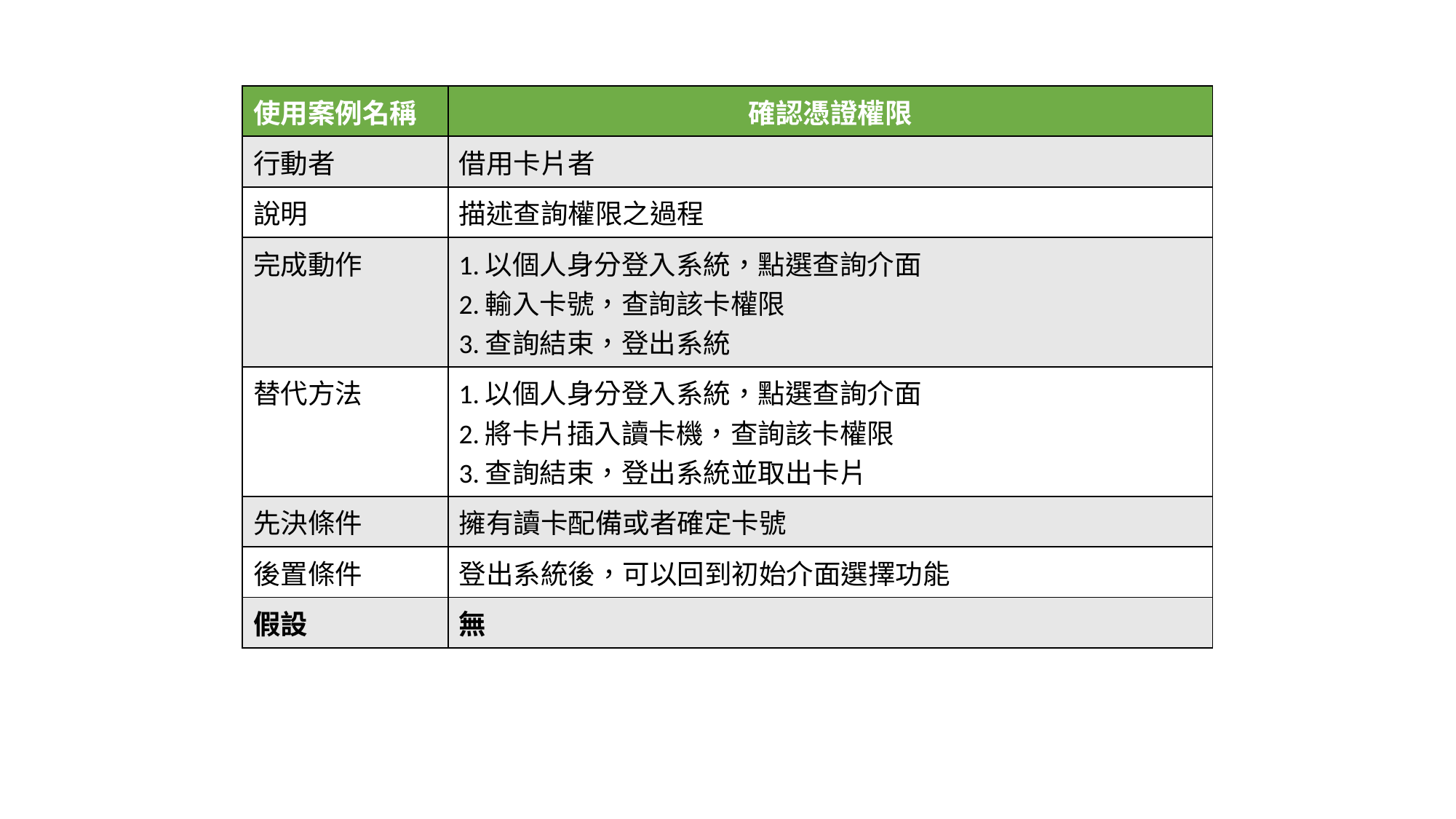

| 使用案例名稱 | 確認憑證權限 |
| --- | --- |
| 行動者 | 借用卡片者 |
| 說明 | 描述查詢權限之過程 |
| 完成動作 | 1.以個人身分登入系統，點選查詢介面 2.輸入卡號，查詢該卡權限 3.查詢結束，登出系統 |
| 替代方法 | 1.以個人身分登入系統，點選查詢介面 2.將卡片插入讀卡機，查詢該卡權限 3.查詢結束，登出系統並取出卡片 |
| 先決條件 | 擁有讀卡配備或者確定卡號 |
| 後置條件 | 登出系統後，可以回到初始介面選擇功能 |
| 假設 | 無 |